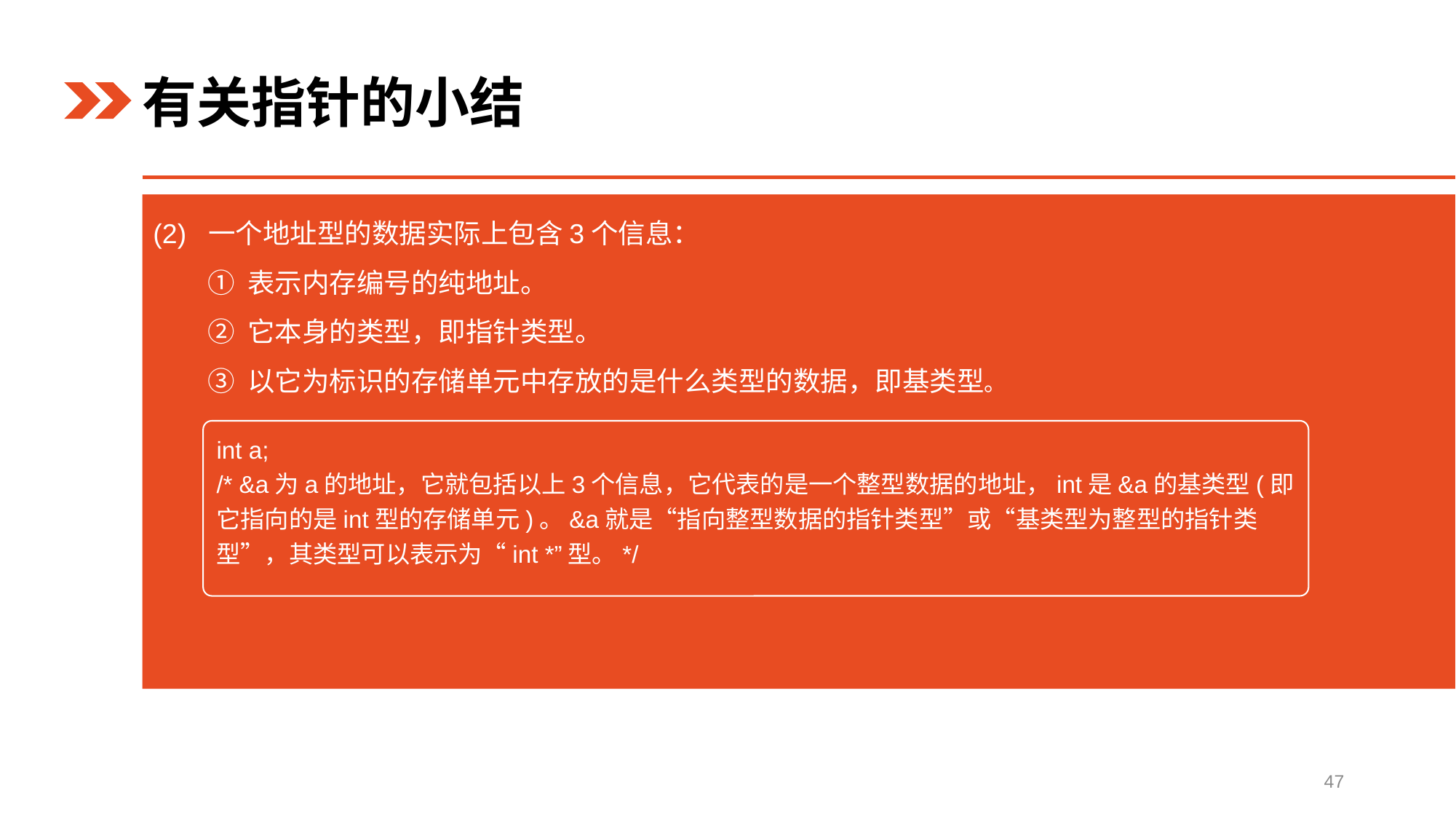

有关指针的小结

(2)  一个地址型的数据实际上包含3个信息：
① 表示内存编号的纯地址。
② 它本身的类型，即指针类型。
③ 以它为标识的存储单元中存放的是什么类型的数据，即基类型。
int a;
/* &a为a的地址，它就包括以上3个信息，它代表的是一个整型数据的地址，int是&a的基类型(即它指向的是int型的存储单元)。&a就是“指向整型数据的指针类型”或“基类型为整型的指针类型”，其类型可以表示为“int *”型。*/
47